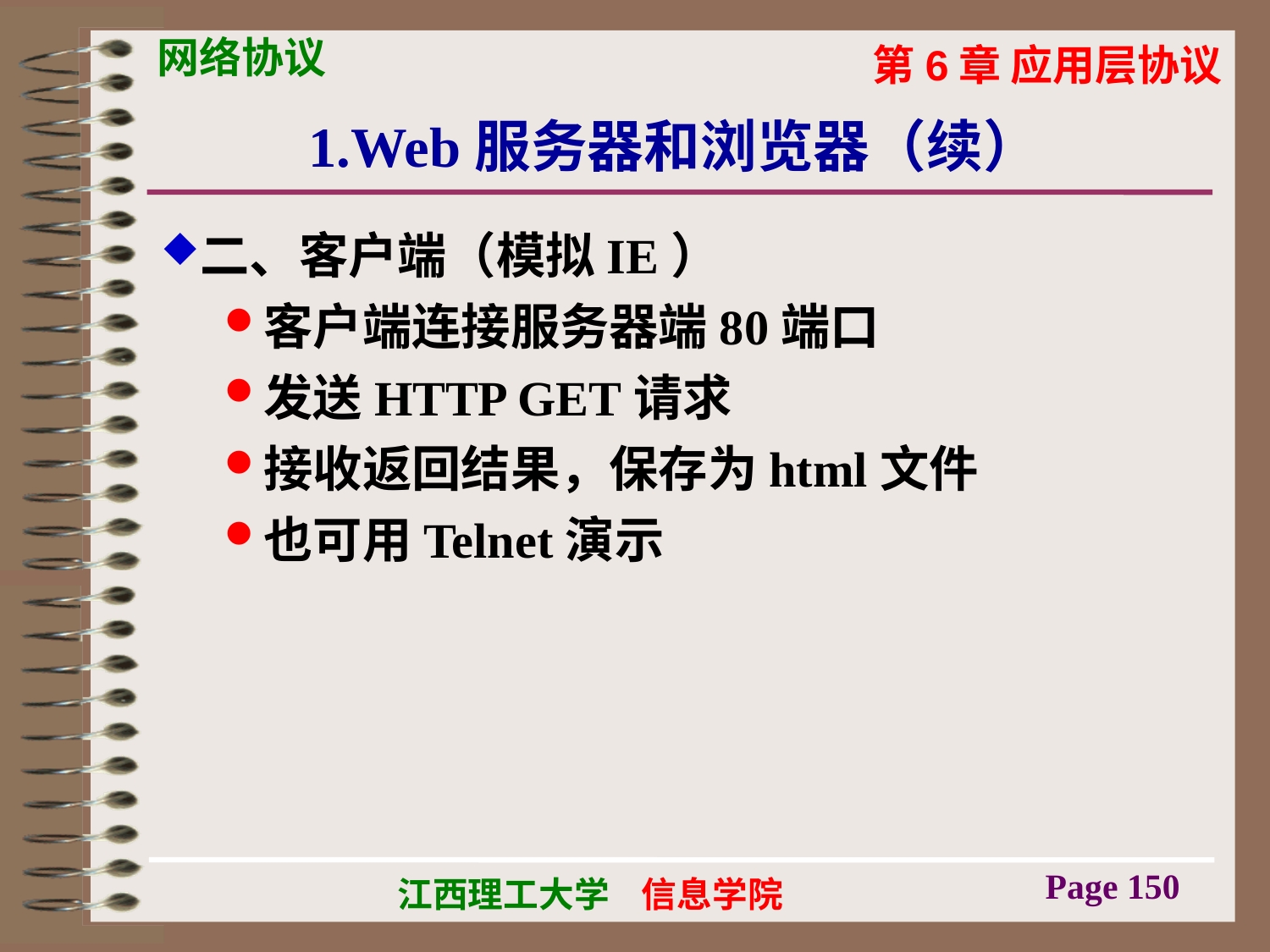

# 1.Web服务器和浏览器（续）
二、客户端（模拟IE）
客户端连接服务器端80端口
发送HTTP GET请求
接收返回结果，保存为html文件
也可用Telnet演示
Page 150